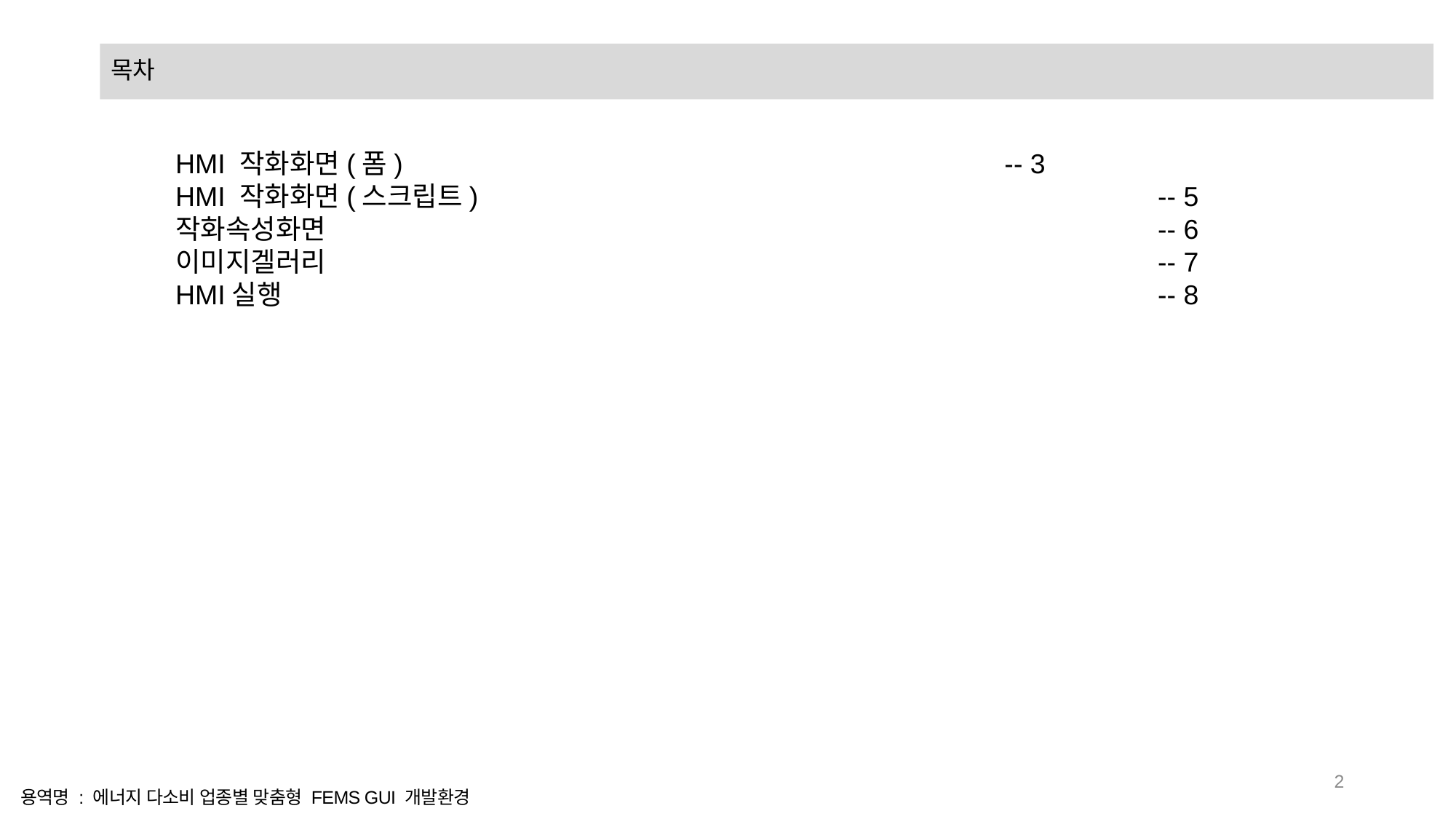

# 목차
HMI 작화화면(폼)                                                                               -- 3
HMI 작화화면(스크립트)							-- 5
작화속성화면								-- 6
이미지겔러리								-- 7
HMI실행									-- 8

2
용역명 : 에너지 다소비 업종별 맞춤형 FEMS GUI 개발환경